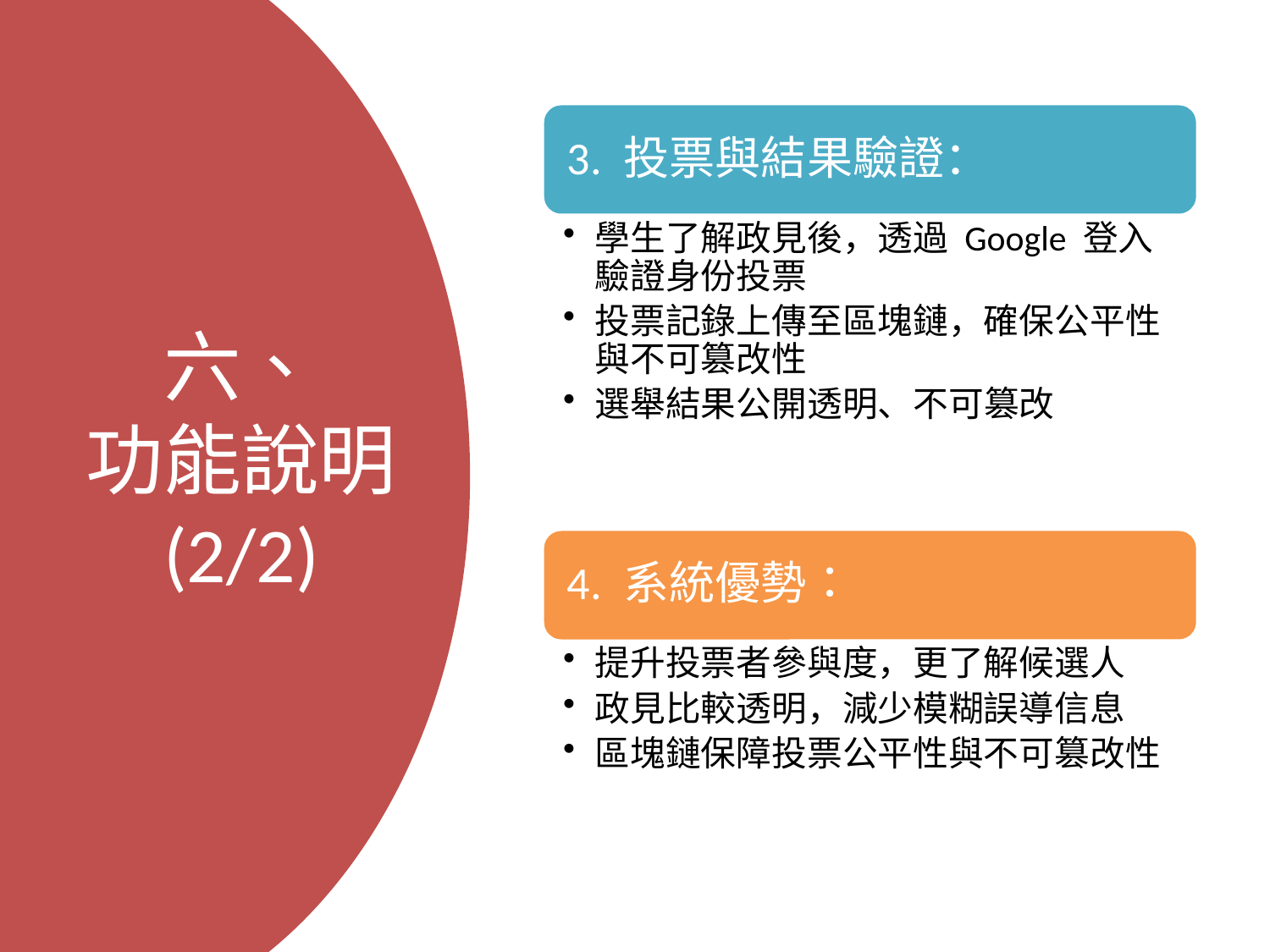

# 六、 功能說明 (2/2)
3. 投票與結果驗證：
學生了解政見後，透過 Google 登入驗證身份投票
投票記錄上傳至區塊鏈，確保公平性與不可篡改性
選舉結果公開透明、不可篡改
4. 系統優勢：
提升投票者參與度，更了解候選人
政見比較透明，減少模糊誤導信息
區塊鏈保障投票公平性與不可篡改性